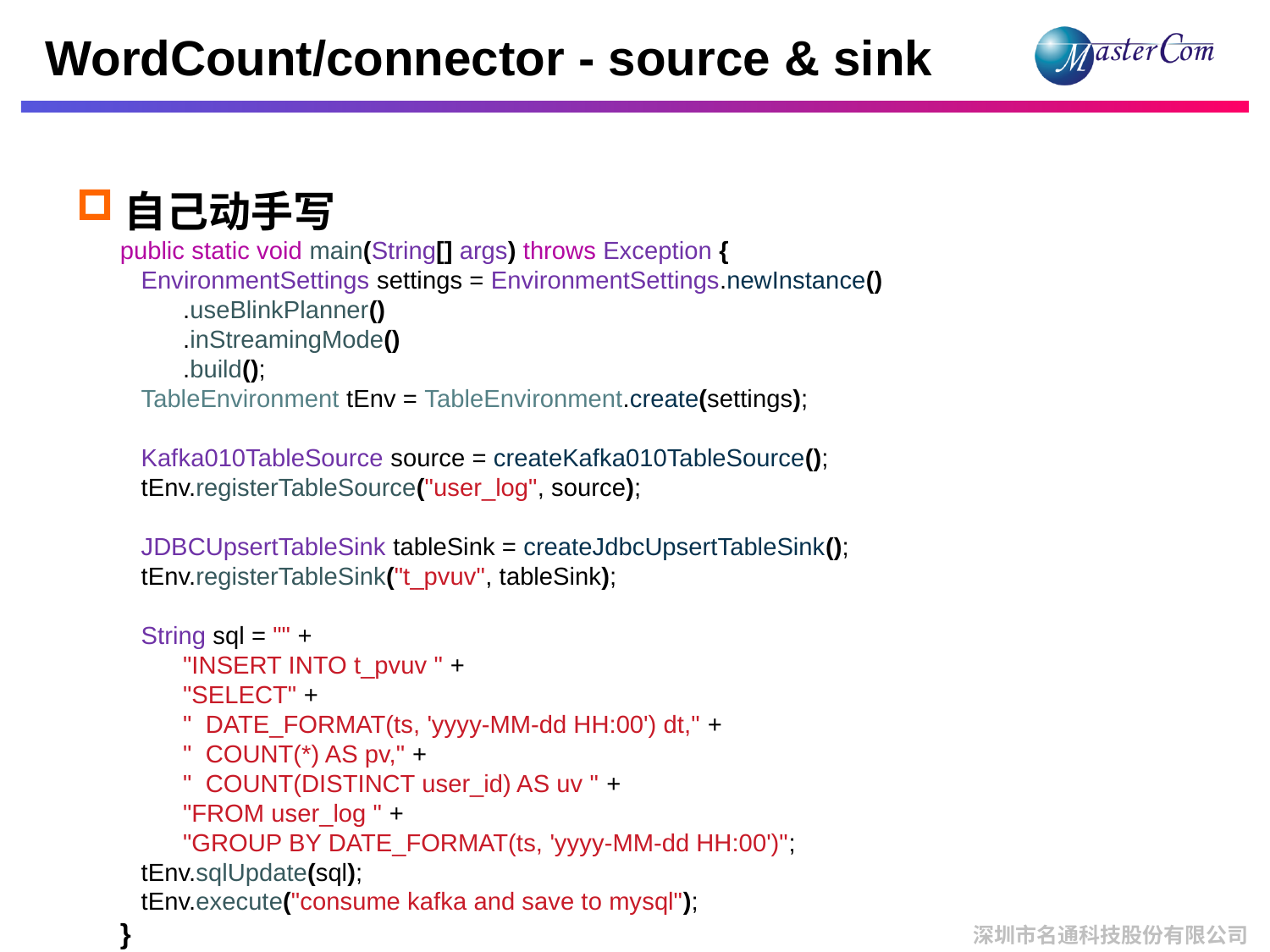

# WordCount/connector - source & sink
自己动手写
public static void main(String[] args) throws Exception {
   EnvironmentSettings settings = EnvironmentSettings.newInstance()
         .useBlinkPlanner()
         .inStreamingMode()
         .build();
   TableEnvironment tEnv = TableEnvironment.create(settings);

   Kafka010TableSource source = createKafka010TableSource();
   tEnv.registerTableSource("user_log", source);

   JDBCUpsertTableSink tableSink = createJdbcUpsertTableSink();
   tEnv.registerTableSink("t_pvuv", tableSink);

   String sql = "" +
         "INSERT INTO t_pvuv " +
         "SELECT" +
         "  DATE_FORMAT(ts, 'yyyy-MM-dd HH:00') dt," +
         "  COUNT(*) AS pv," +
         "  COUNT(DISTINCT user_id) AS uv " +
         "FROM user_log " +
         "GROUP BY DATE_FORMAT(ts, 'yyyy-MM-dd HH:00')";
   tEnv.sqlUpdate(sql);
   tEnv.execute("consume kafka and save to mysql");
}